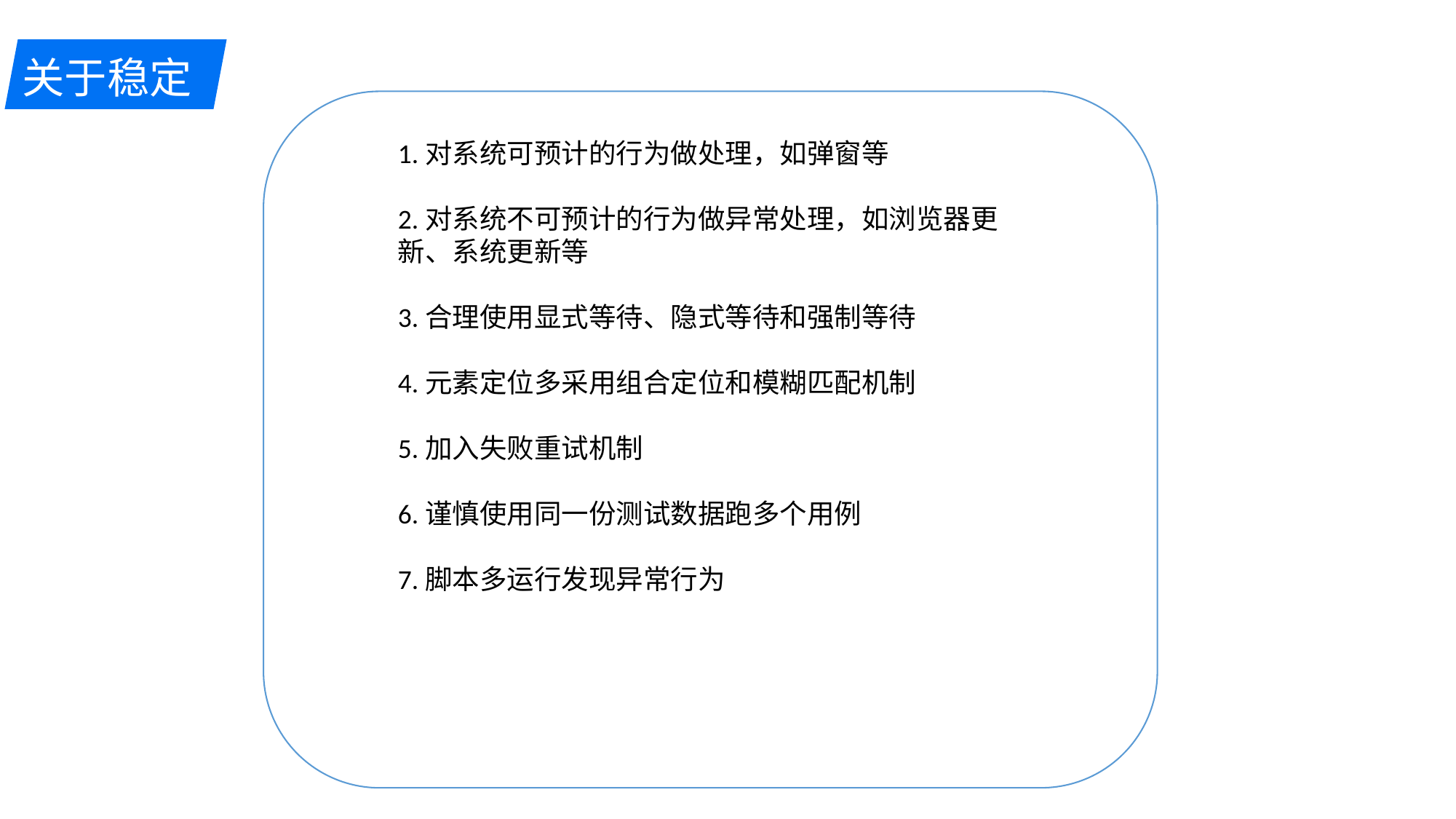

关于稳定

1.对系统可预计的行为做处理，如弹窗等

2.对系统不可预计的行为做异常处理，如浏览器更新、系统更新等

3.合理使用显式等待、隐式等待和强制等待

4.元素定位多采用组合定位和模糊匹配机制

5.加入失败重试机制

6.谨慎使用同一份测试数据跑多个用例

7.脚本多运行发现异常行为